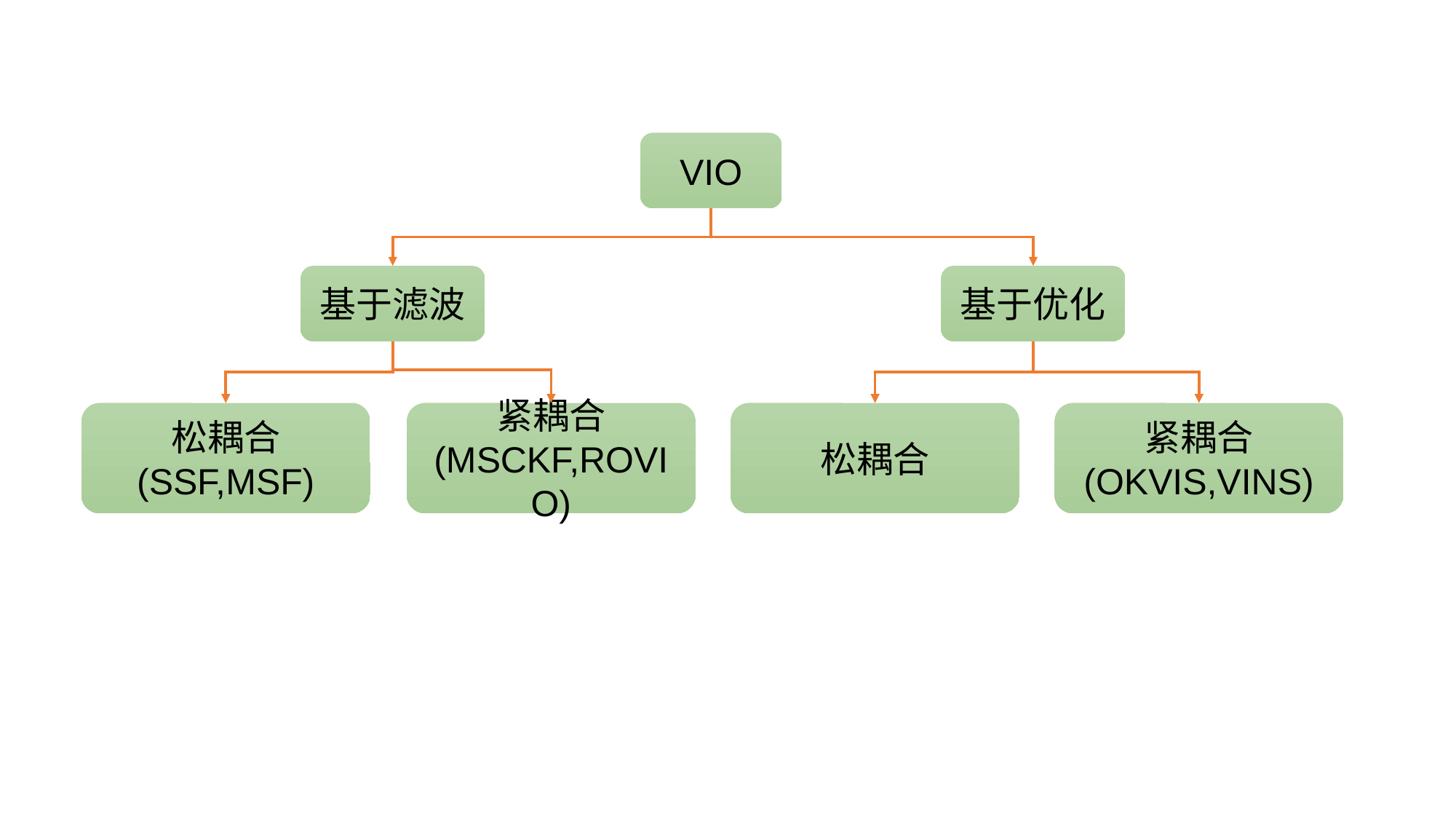

VIO
基于滤波
基于优化
松耦合
(SSF,MSF)
紧耦合
(MSCKF,ROVIO)
松耦合
紧耦合
(OKVIS,VINS)